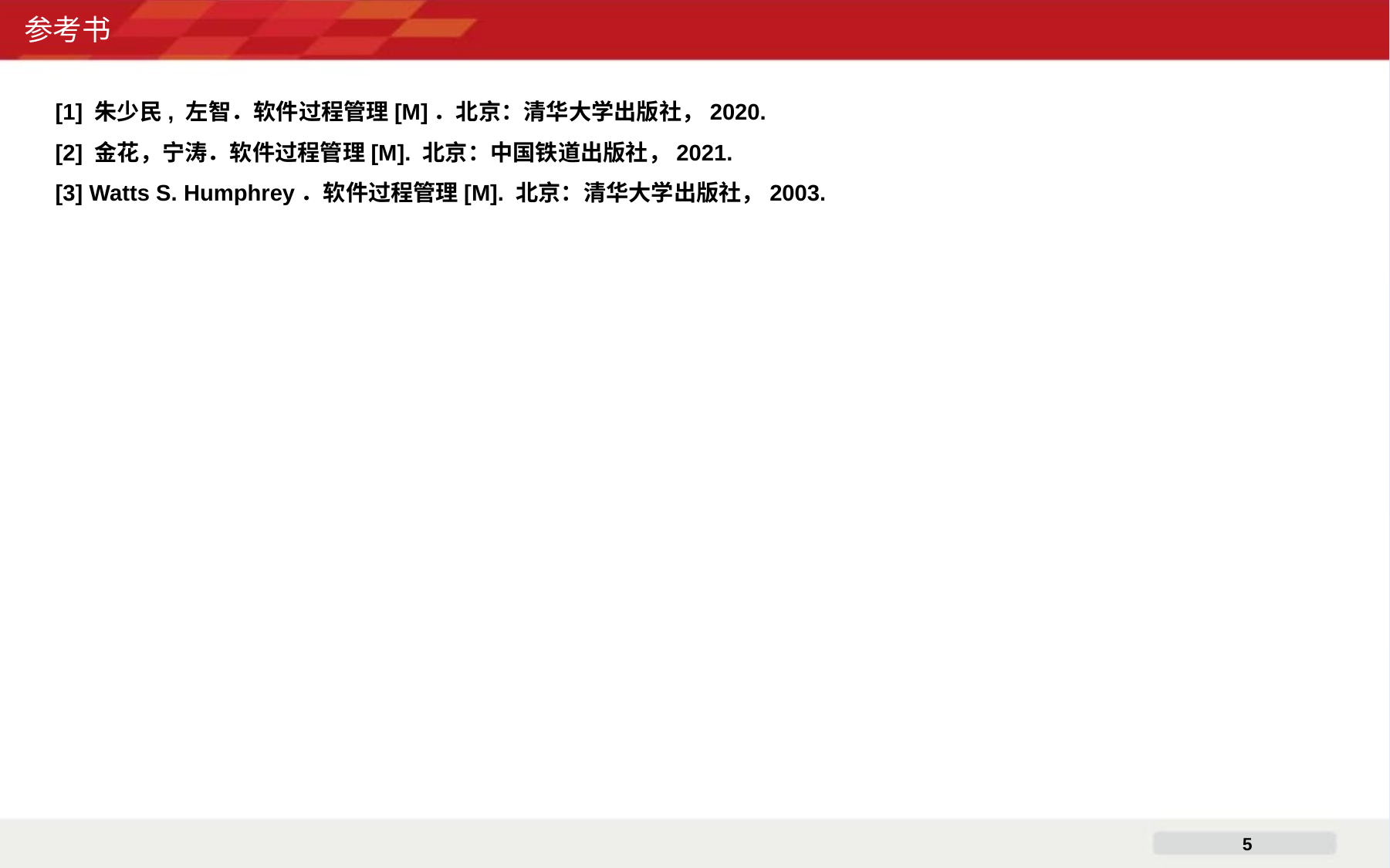

参考书
[1] 朱少民, 左智．软件过程管理[M]．北京：清华大学出版社，2020.
[2] 金花，宁涛．软件过程管理[M]. 北京：中国铁道出版社，2021.
[3] Watts S. Humphrey．软件过程管理[M]. 北京：清华大学出版社，2003.